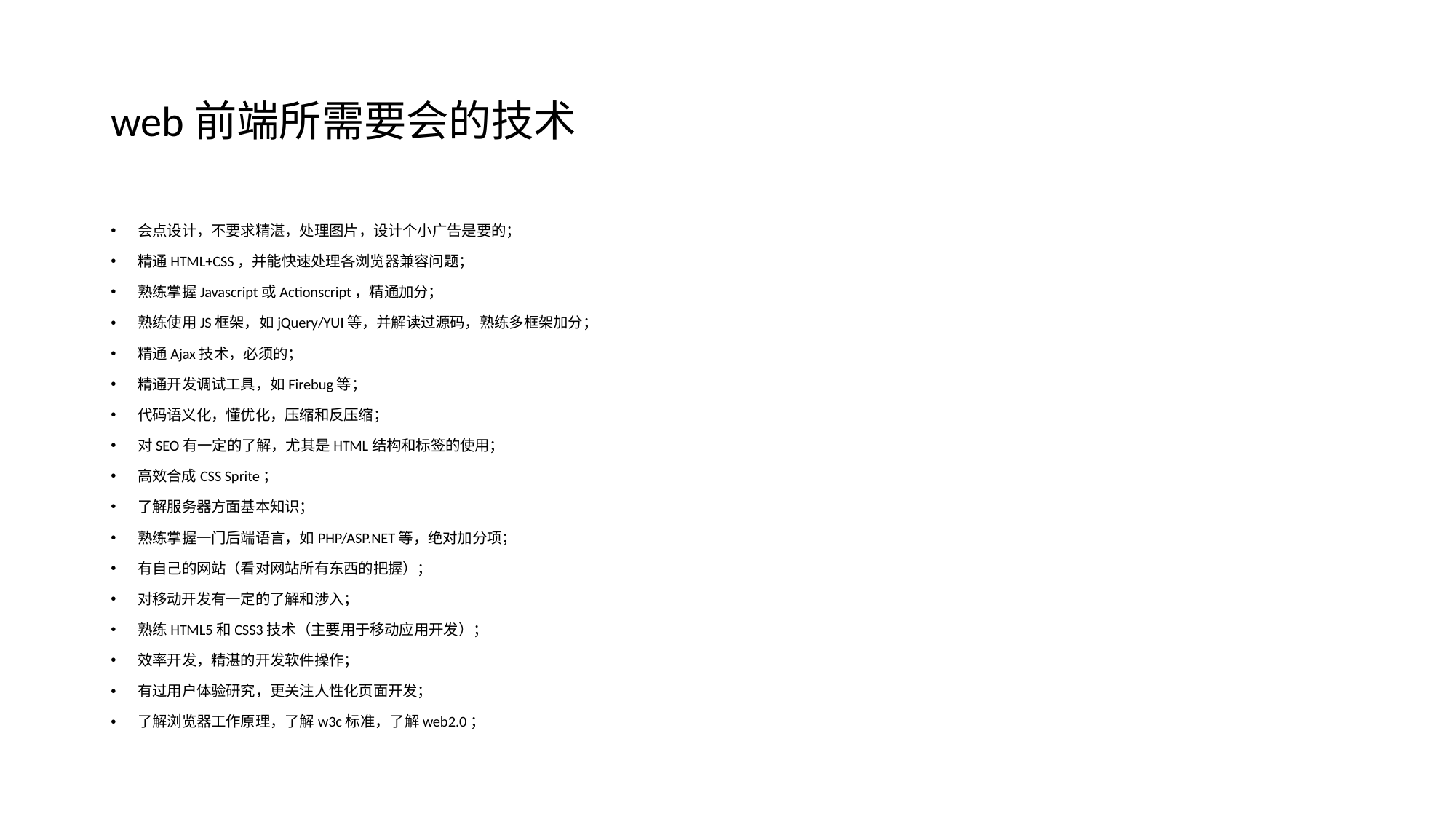

# web前端所需要会的技术
会点设计，不要求精湛，处理图片，设计个小广告是要的；
精通HTML+CSS，并能快速处理各浏览器兼容问题；
熟练掌握Javascript或Actionscript，精通加分；
熟练使用JS框架，如jQuery/YUI等，并解读过源码，熟练多框架加分；
精通Ajax技术，必须的；
精通开发调试工具，如Firebug等；
代码语义化，懂优化，压缩和反压缩；
对SEO有一定的了解，尤其是HTML结构和标签的使用；
高效合成CSS Sprite；
了解服务器方面基本知识；
熟练掌握一门后端语言，如PHP/ASP.NET等，绝对加分项；
有自己的网站（看对网站所有东西的把握）；
对移动开发有一定的了解和涉入；
熟练HTML5和CSS3技术（主要用于移动应用开发）；
效率开发，精湛的开发软件操作；
有过用户体验研究，更关注人性化页面开发；
了解浏览器工作原理，了解w3c标准，了解web2.0；